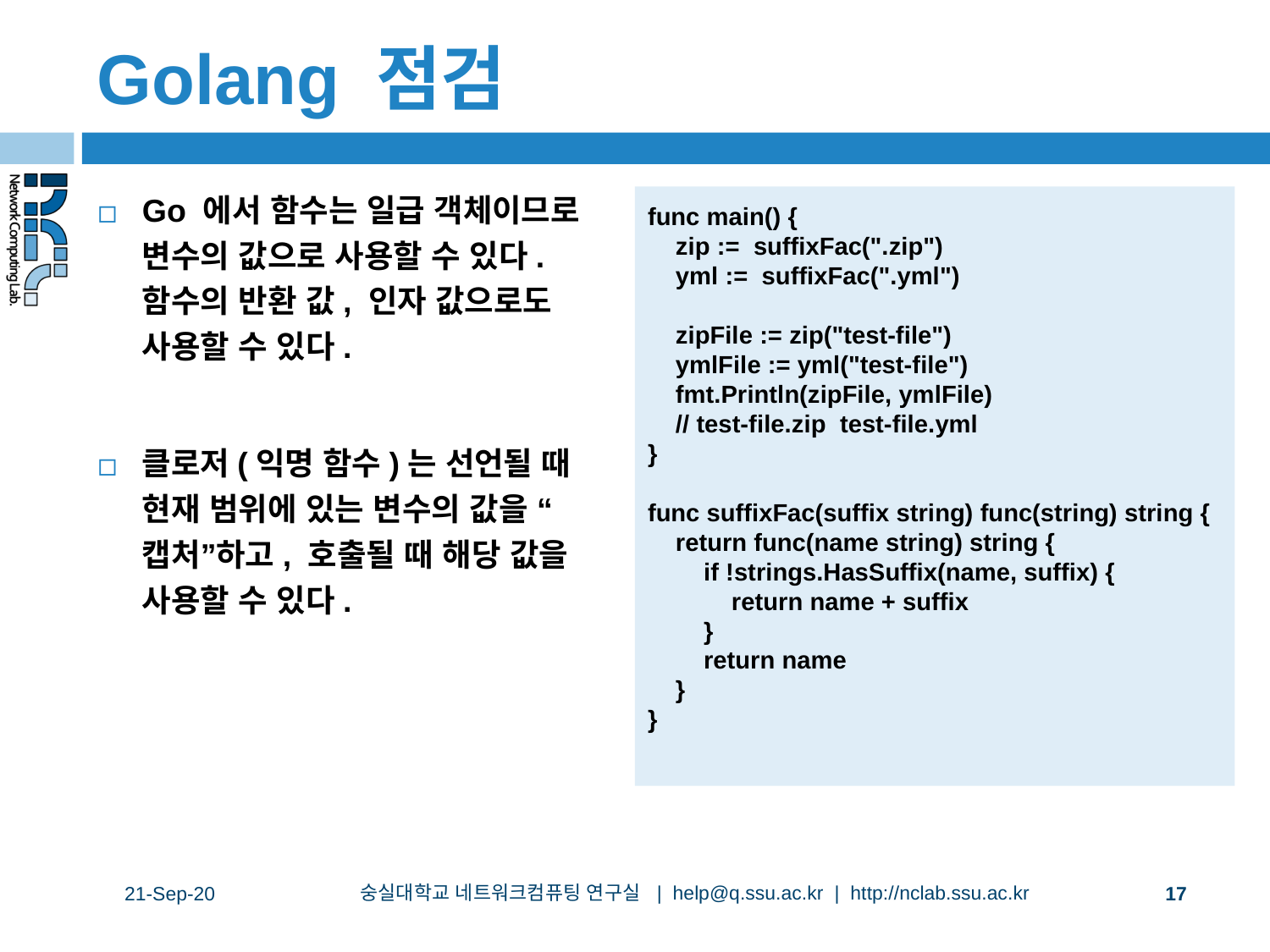

# Golang 점검
Go 에서 함수는 일급 객체이므로 변수의 값으로 사용할 수 있다. 함수의 반환 값, 인자 값으로도 사용할 수 있다.

클로저(익명 함수)는 선언될 때 현재 범위에 있는 변수의 값을 “캡처”하고, 호출될 때 해당 값을 사용할 수 있다.

func main() {
    zip :=  suffixFac(".zip")
    yml :=  suffixFac(".yml")
    zipFile := zip("test-file")
    ymlFile := yml("test-file")
    fmt.Println(zipFile, ymlFile)
    // test-file.zip  test-file.yml
}
func suffixFac(suffix string) func(string) string {
    return func(name string) string {
        if !strings.HasSuffix(name, suffix) {
            return name + suffix
        }
        return name
    }
}

숭실대학교 네트워크컴퓨팅 연구실  |  help@q.ssu.ac.kr  |  http://nclab.ssu.ac.kr
21-Sep-20
17